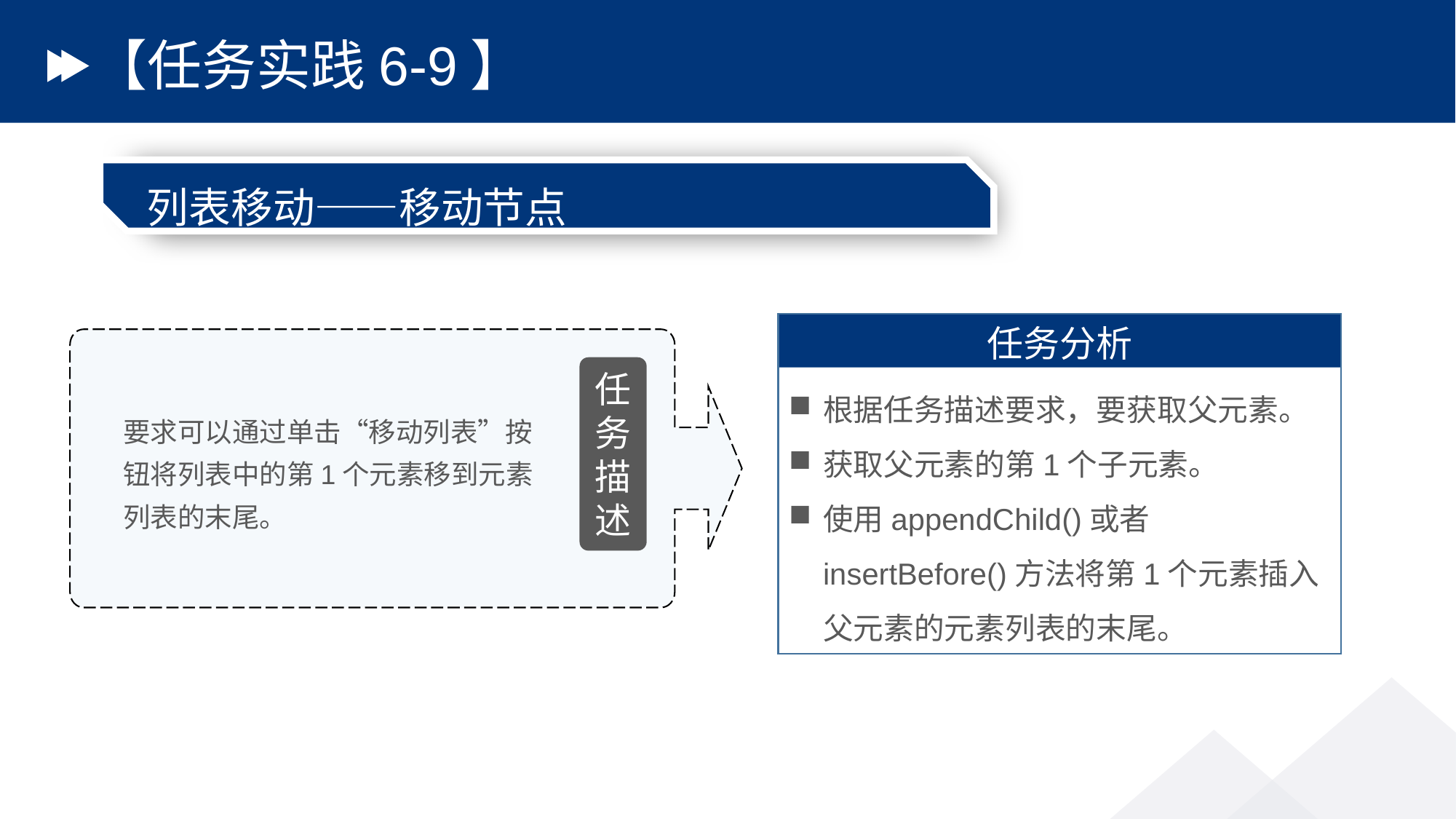

# 【任务实践6-9】
列表移动——移动节点

任务分析
根据任务描述要求，要获取父元素。
获取父元素的第1个子元素。
使用appendChild()或者insertBefore()方法将第1个元素插入父元素的元素列表的末尾。

任务描述
要求可以通过单击“移动列表”按钮将列表中的第1个元素移到元素列表的末尾。